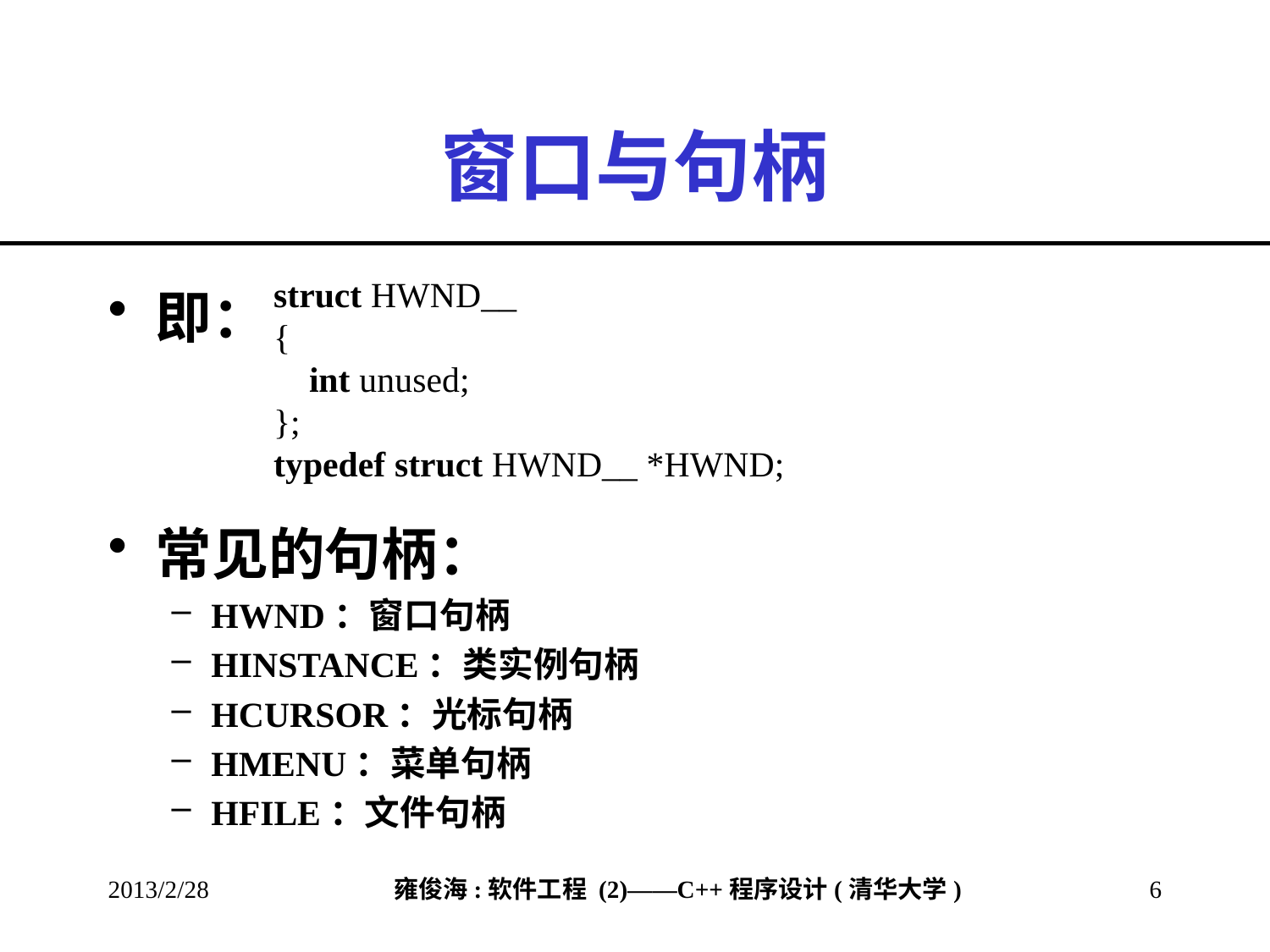

# 窗口与句柄
struct HWND__
{
    int unused;
};
typedef struct HWND__ *HWND;

即：

常见的句柄：
HWND：窗口句柄
HINSTANCE：类实例句柄
HCURSOR：光标句柄
HMENU：菜单句柄
HFILE：文件句柄

2013/2/28
6